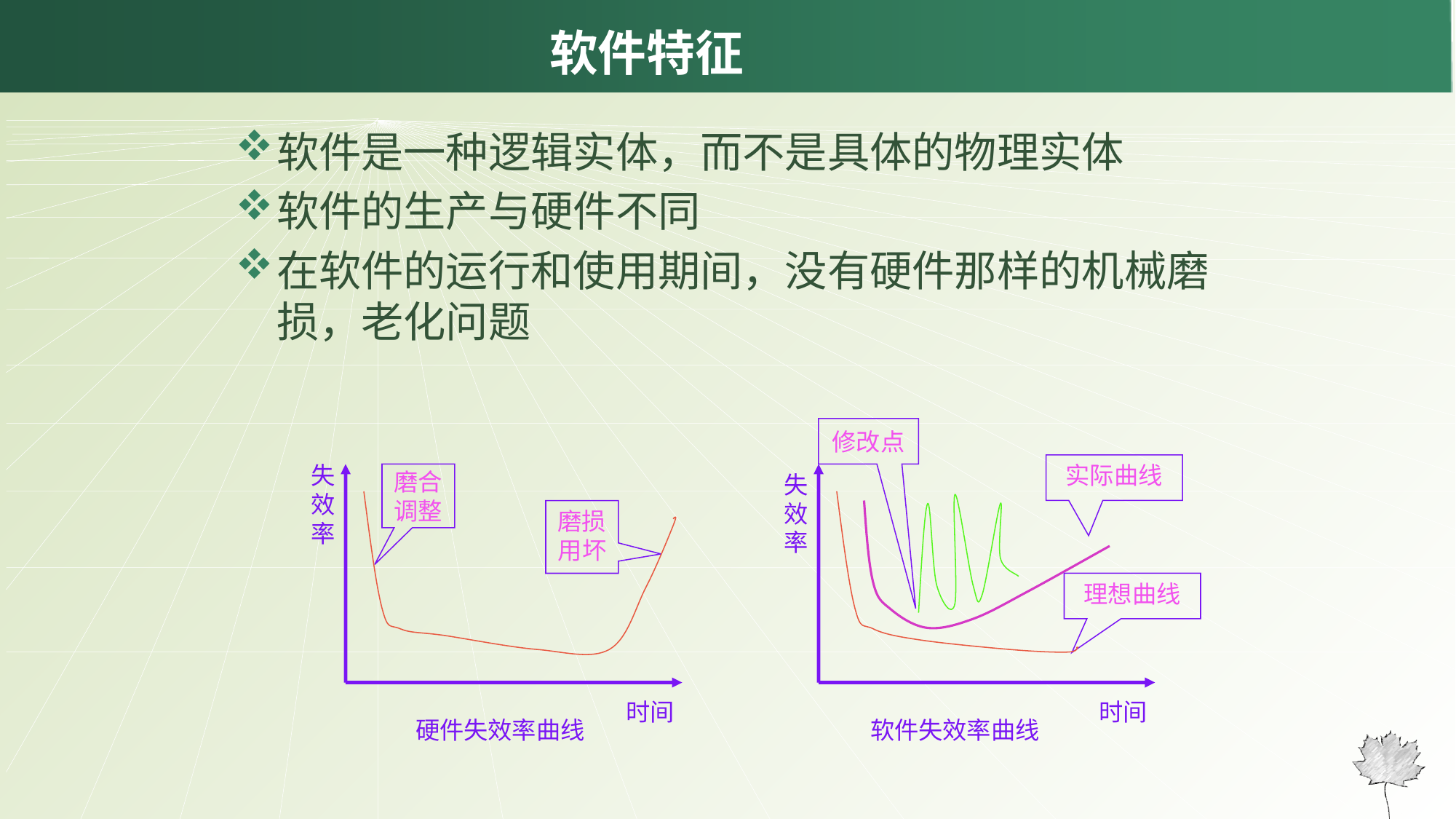

# 软件特征
软件是一种逻辑实体，而不是具体的物理实体
软件的生产与硬件不同
在软件的运行和使用期间，没有硬件那样的机械磨损，老化问题

修改点
实际曲线
失效率

时间
软件失效率曲线

理想曲线
失效率

时间
硬件失效率曲线
磨合调整
磨损用坏